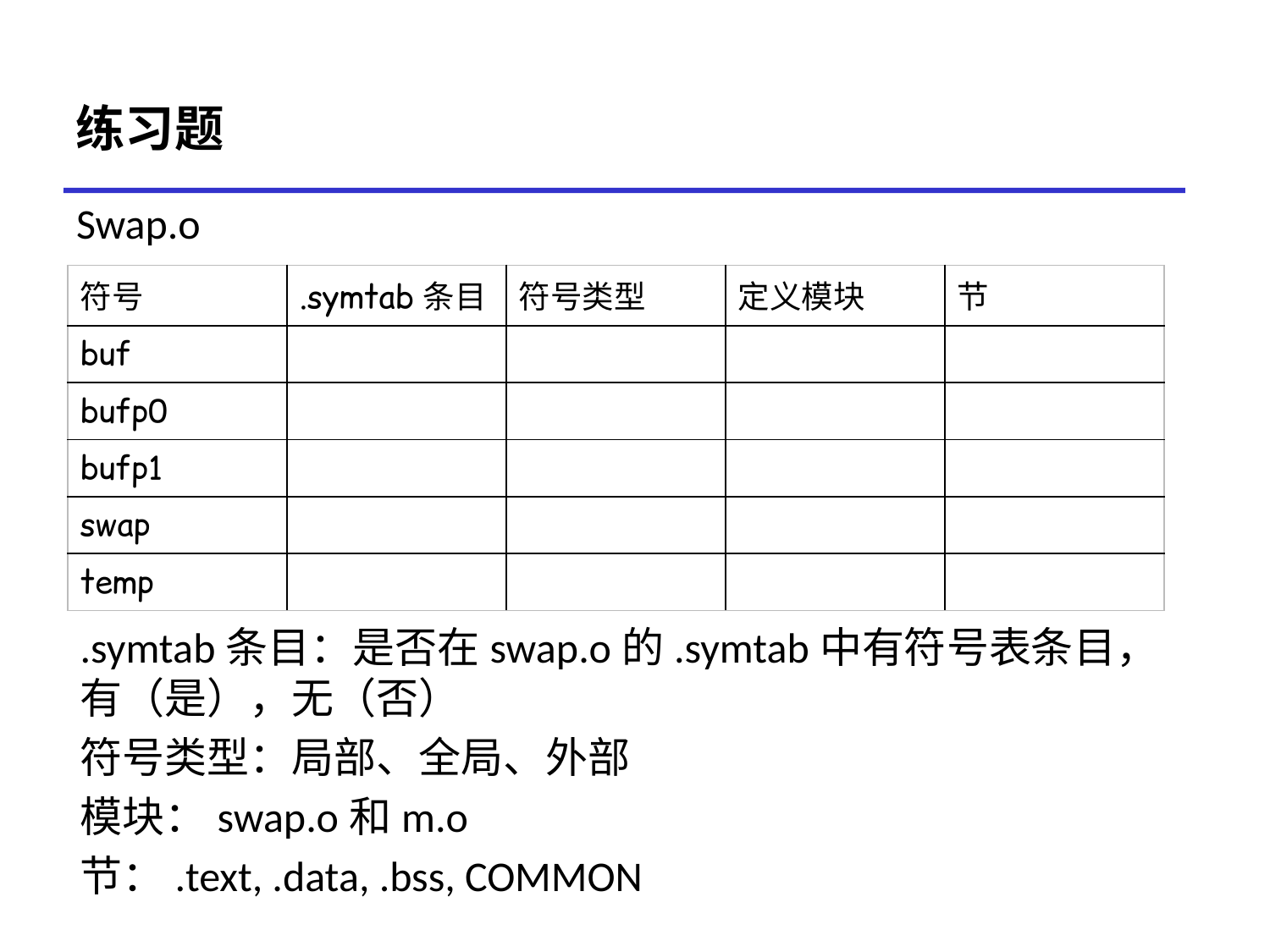

# 练习题
Swap.o
| 符号 | .symtab条目 | 符号类型 | 定义模块 | 节 |
| --- | --- | --- | --- | --- |
| buf |  |  |  |  |
| bufp0 |  |  |  |  |
| bufp1 |  |  |  |  |
| swap |  |  |  |  |
| temp |  |  |  |  |
.symtab条目：是否在swap.o的.symtab中有符号表条目，有（是），无（否）
符号类型：局部、全局、外部
模块：swap.o和m.o
节：.text, .data, .bss, COMMON